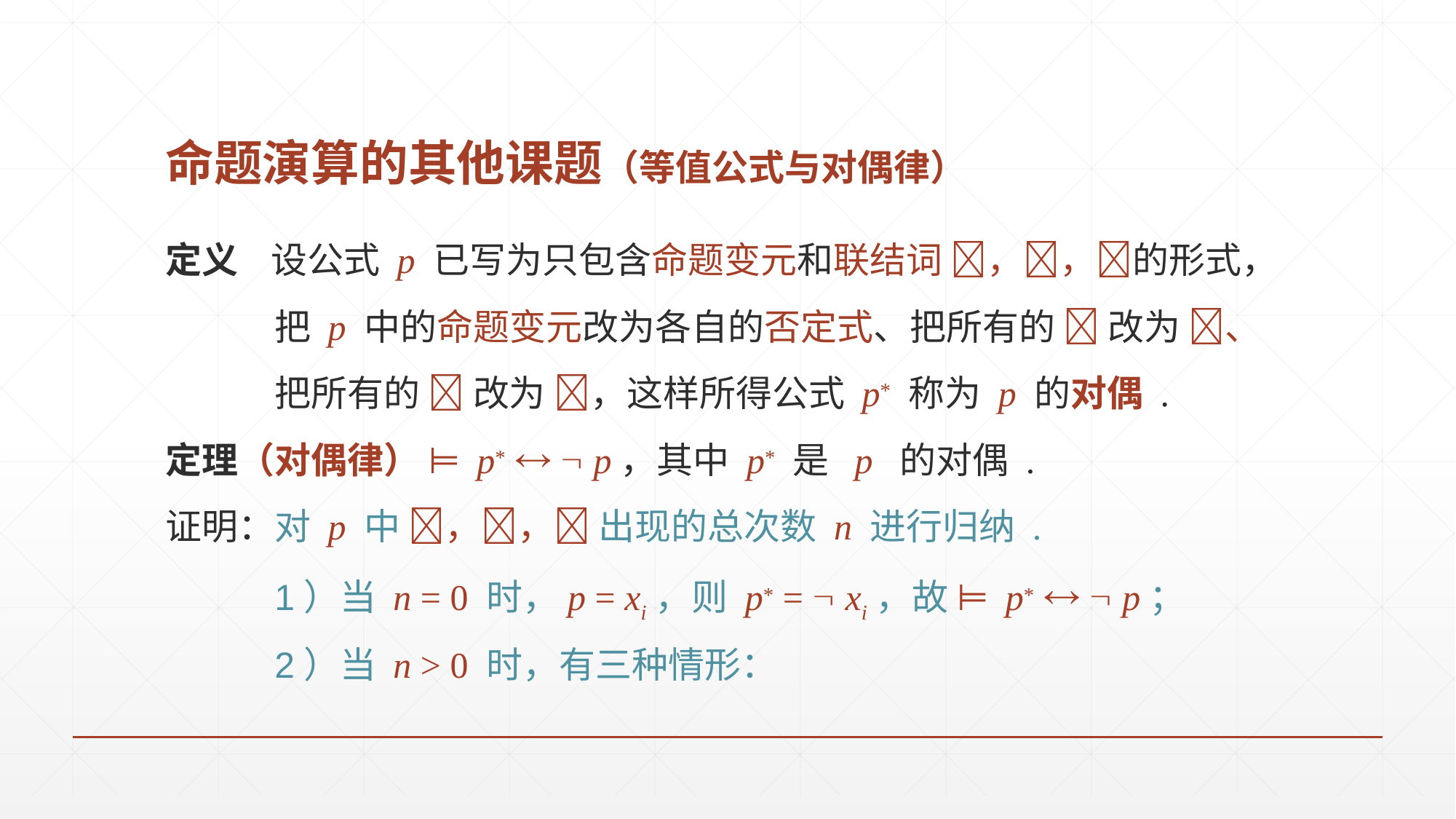

# 命题演算的其他课题（等值公式与对偶律）
定义    设公式 p 已写为只包含命题变元和联结词 ¬，∧，∨的形式，
	把 p 中的命题变元改为各自的否定式、把所有的 ∧ 改为 ∨、
	把所有的 ∨ 改为 ∧，这样所得公式 p* 称为 p 的对偶 .
定理（对偶律） ⊨ p* ↔ ¬ p，其中 p* 是  p  的对偶 .
证明：对 p 中 ¬，∧，∨ 出现的总次数 n 进行归纳 .
	1）当 n = 0 时，p = xi，则 p* = ¬ xi，故 ⊨ p* ↔ ¬ p；
	2）当 n > 0 时，有三种情形：